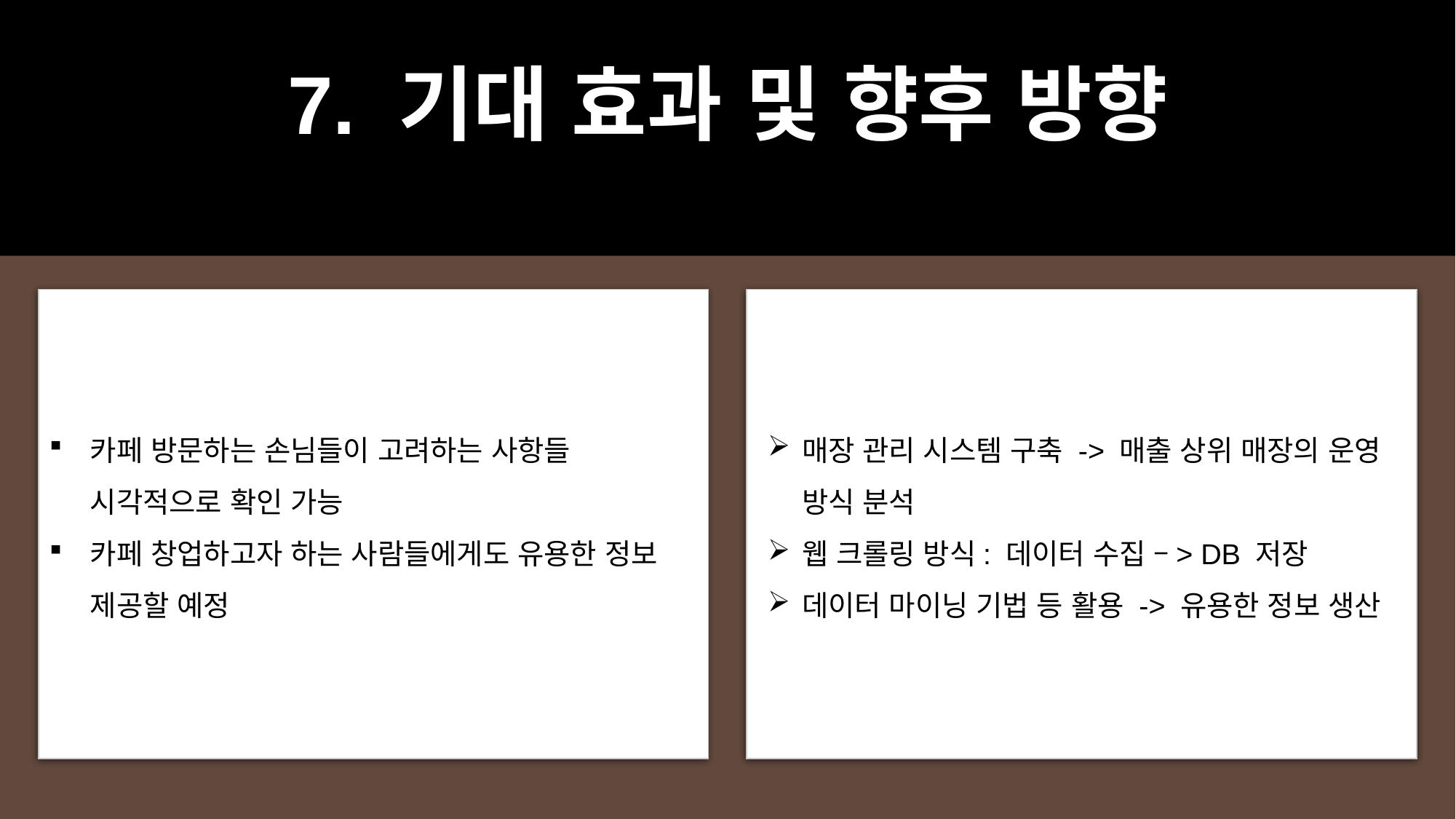

# 7. 기대 효과 및 향후 방향

카페 방문하는 손님들이 고려하는 사항들 시각적으로 확인 가능
카페 창업하고자 하는 사람들에게도 유용한 정보 제공할 예정

매장 관리 시스템 구축 -> 매출 상위 매장의 운영 방식 분석
웹 크롤링 방식: 데이터 수집 –> DB 저장
데이터 마이닝 기법 등 활용 -> 유용한 정보 생산